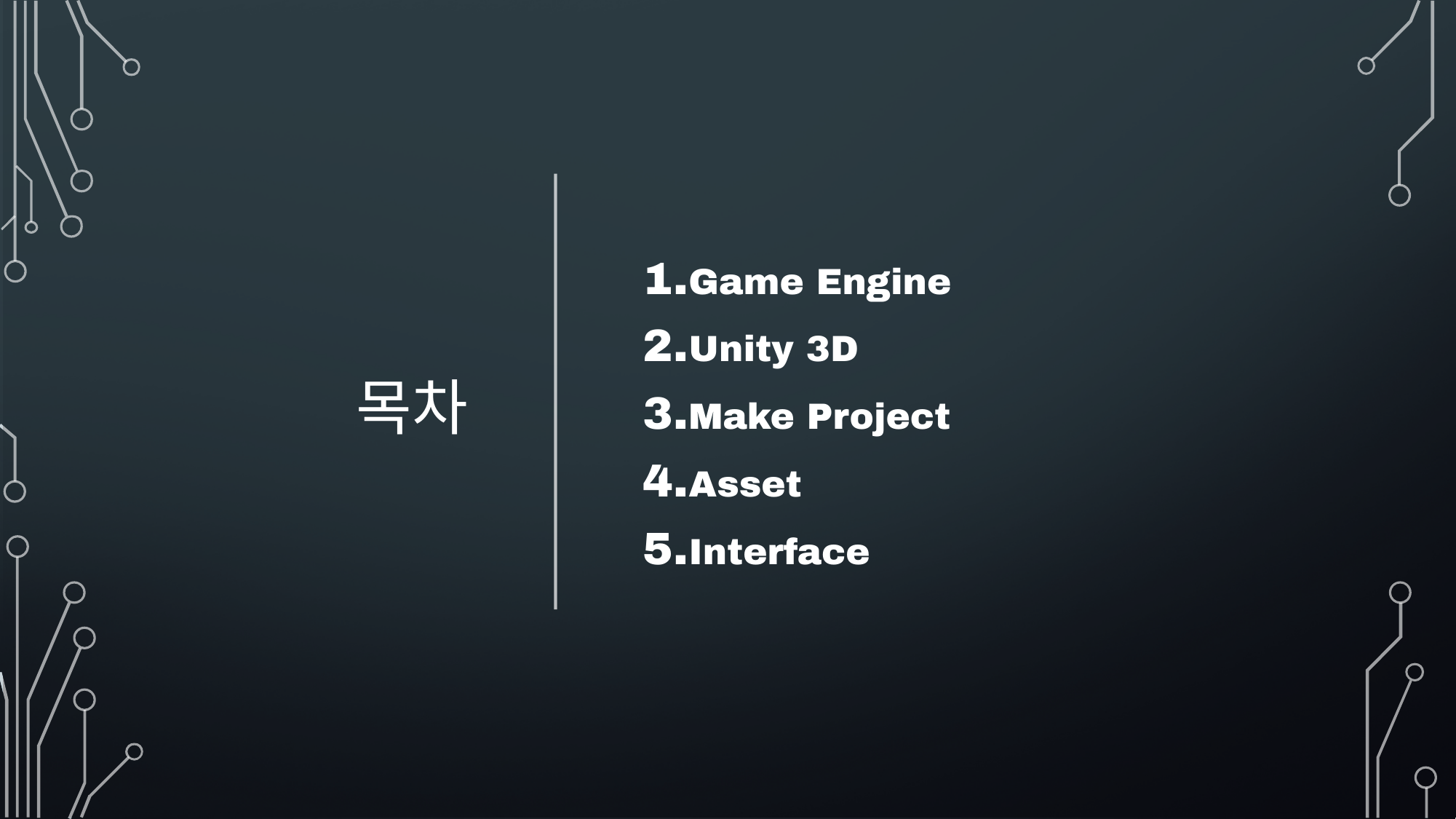

# 목차
Game Engine
Unity 3D
Make Project
Asset
Interface